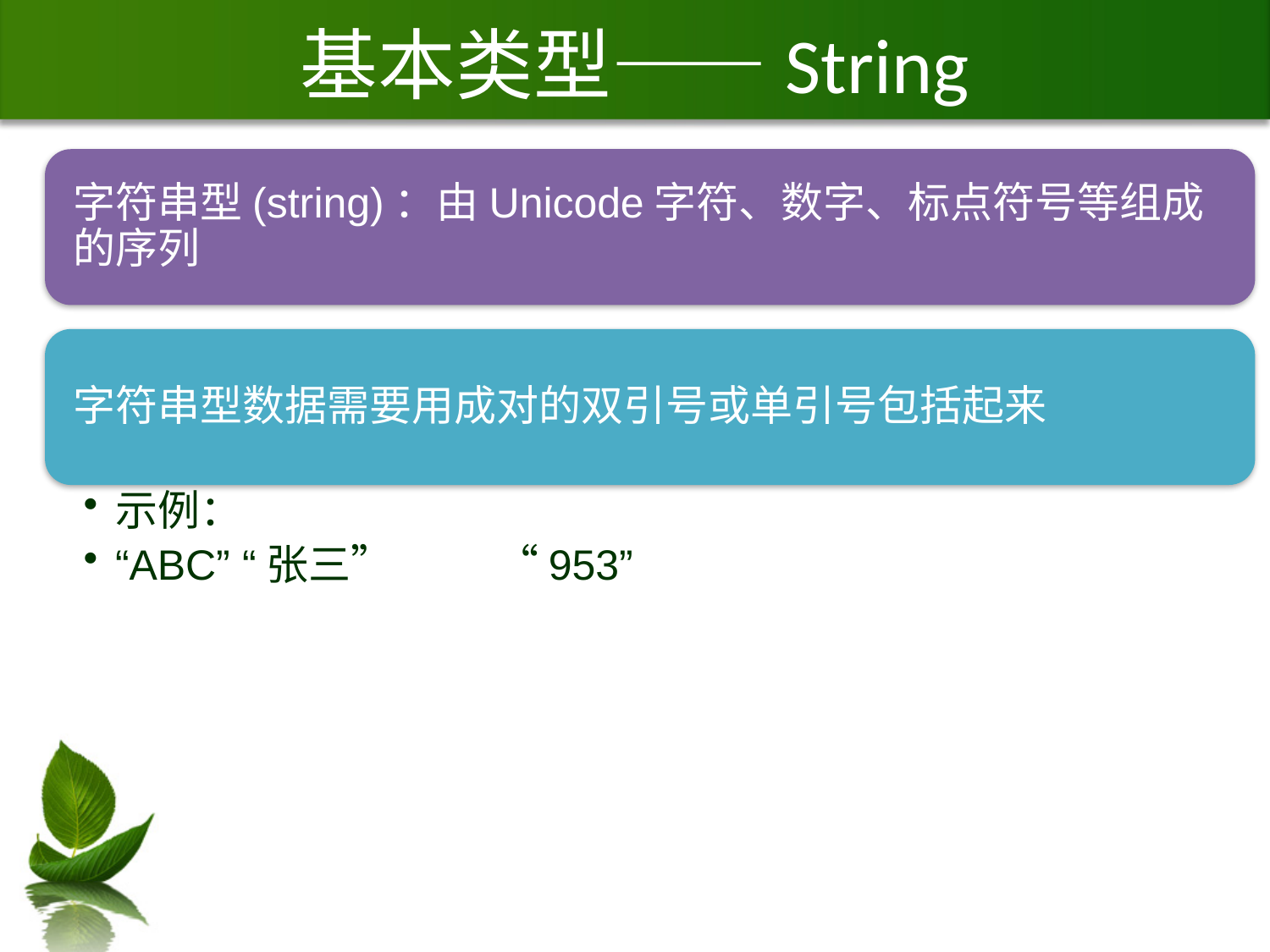

# 基本类型——String
字符串型(string)：由Unicode字符、数字、标点符号等组成的序列
字符串型数据需要用成对的双引号或单引号包括起来
示例：
“ABC”	“张三”	“953”